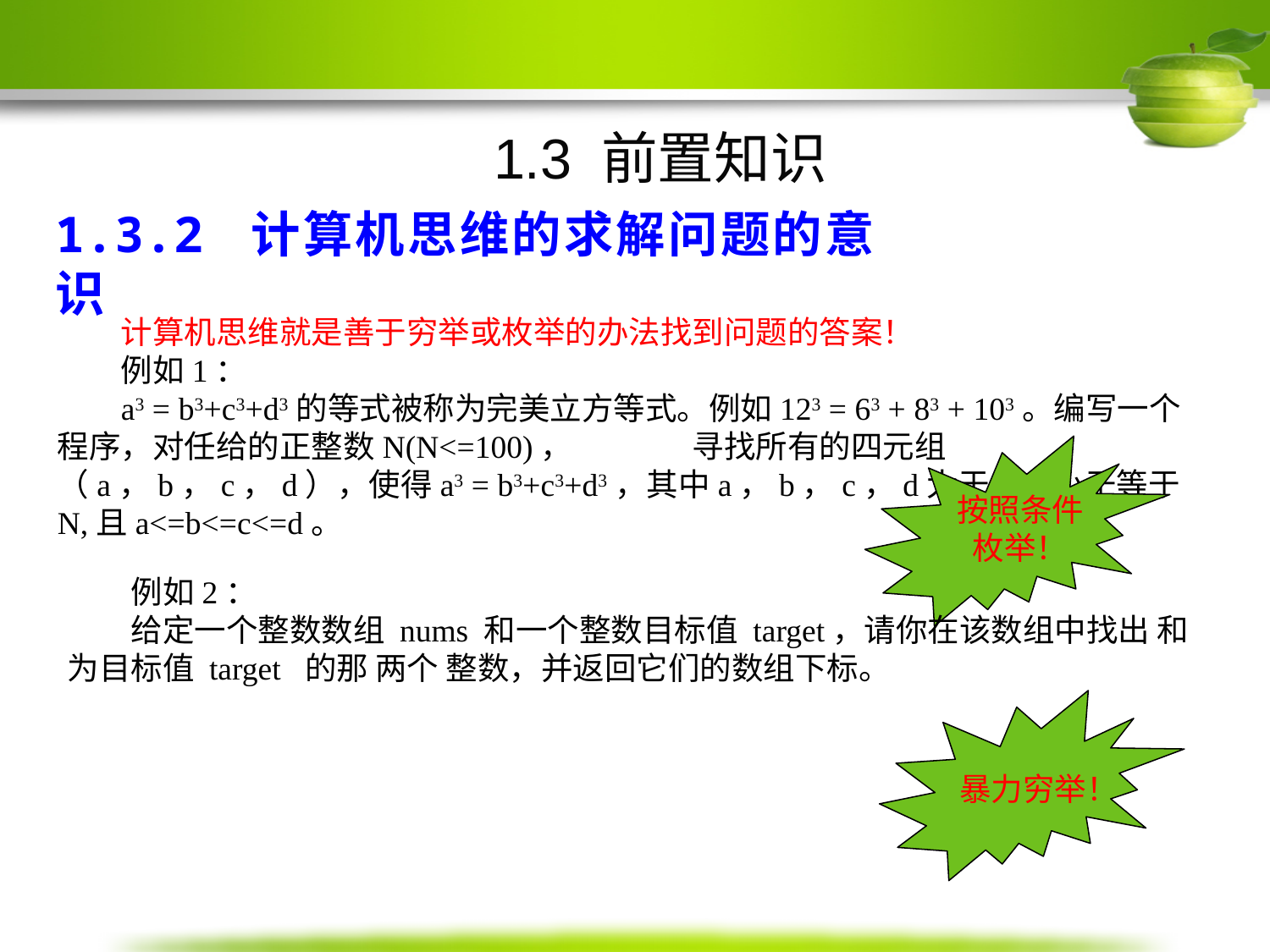

1.3 前置知识
1.3.2 计算机思维的求解问题的意识
计算机思维就是善于穷举或枚举的办法找到问题的答案！
例如1：
a3 = b3+c3+d3的等式被称为完美立方等式。例如123 = 63 + 83 + 103。编写一个程序，对任给的正整数N(N<=100)，	寻找所有的四元组（a，b，c，d），使得a3 = b3+c3+d3，其中a，b，c，d大于1，小于等于N,且a<=b<=c<=d。

按照条件枚举！

例如2：
给定一个整数数组 nums 和一个整数目标值 target，请你在该数组中找出 和为目标值 target  的那 两个 整数，并返回它们的数组下标。

暴力穷举！